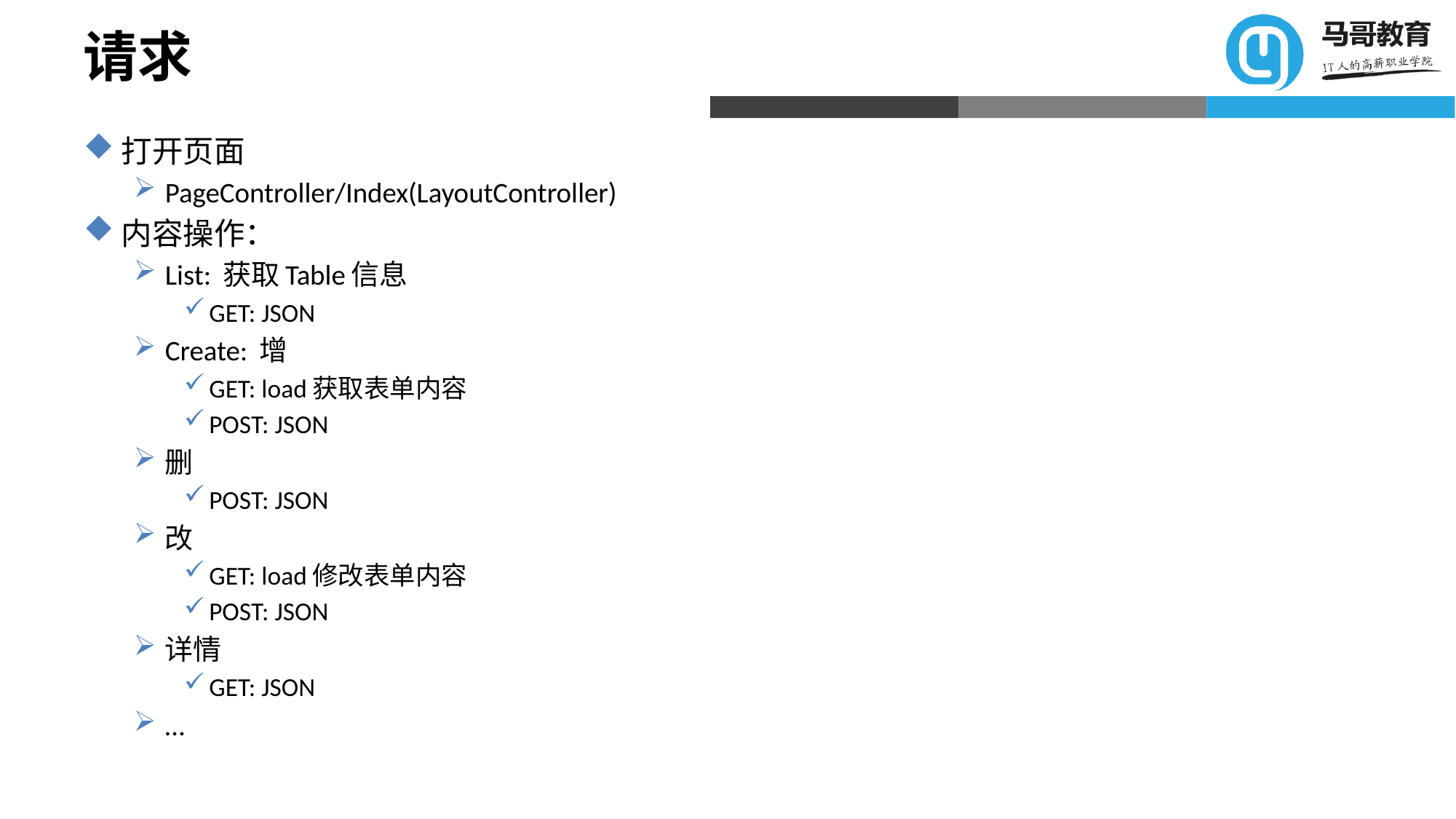

# 请求
打开页面
PageController/Index(LayoutController)
内容操作：
List: 获取Table信息
GET: JSON
Create: 增
GET: load获取表单内容
POST: JSON
删
POST: JSON
改
GET: load修改表单内容
POST: JSON
详情
GET: JSON
…